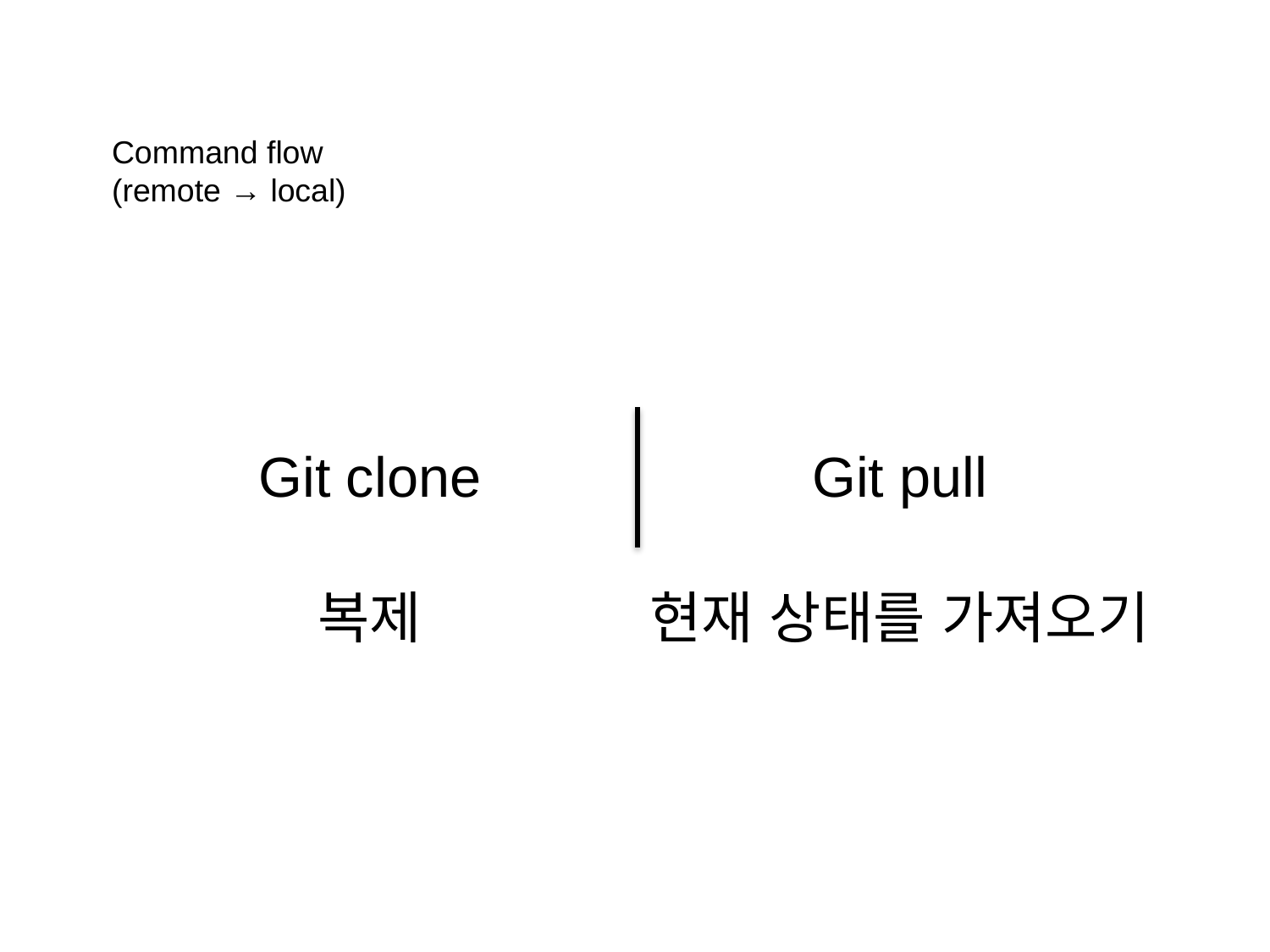

Command flow
(remote → local)
Git clone
Git pull
복제
현재 상태를 가져오기